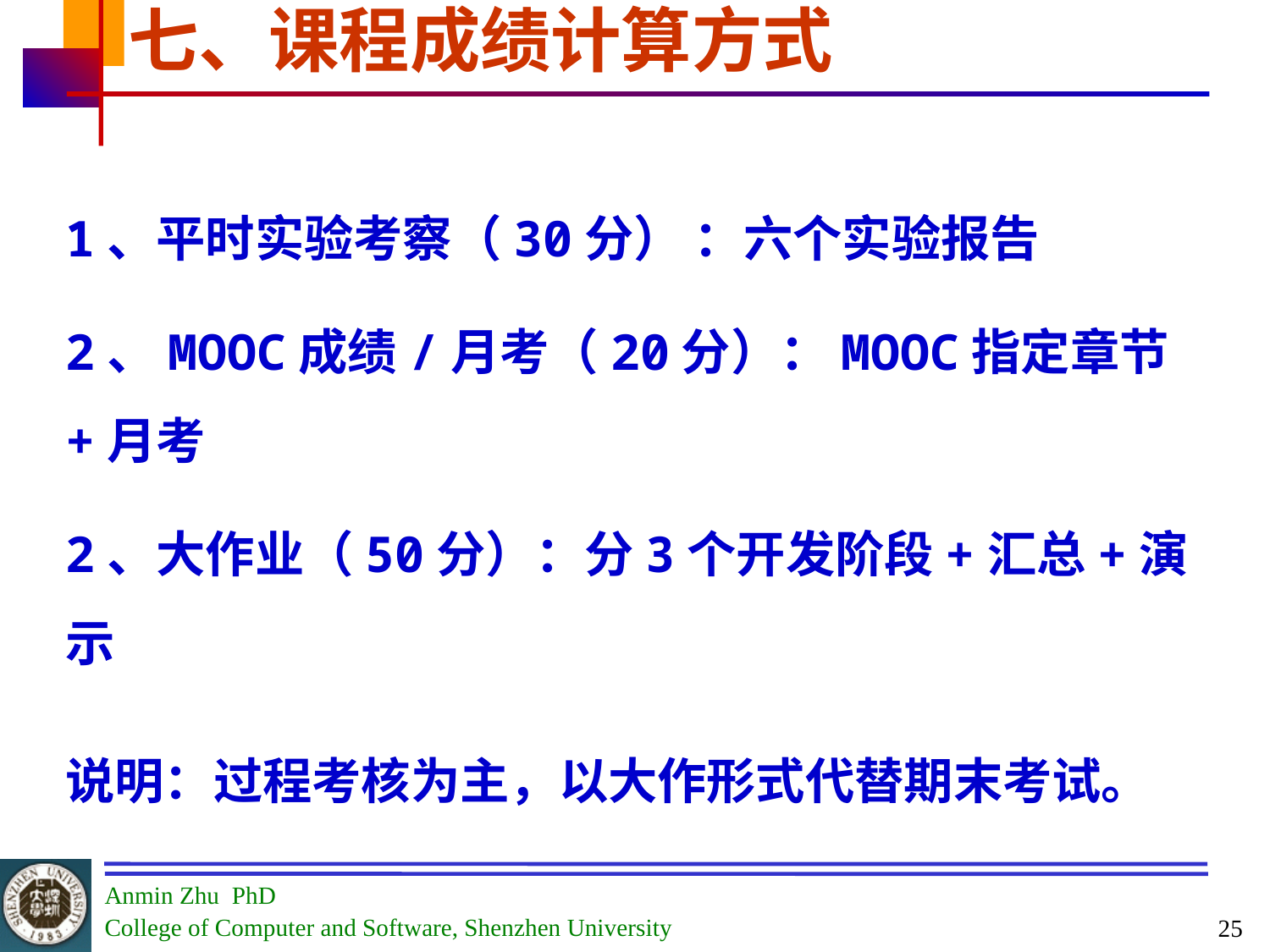

# 七、课程成绩计算方式
1、平时实验考察（30分） ：六个实验报告
2、MOOC成绩/月考（20分）：MOOC指定章节+月考
2、大作业（50分）：分3个开发阶段+汇总+演示

说明：过程考核为主，以大作形式代替期末考试。